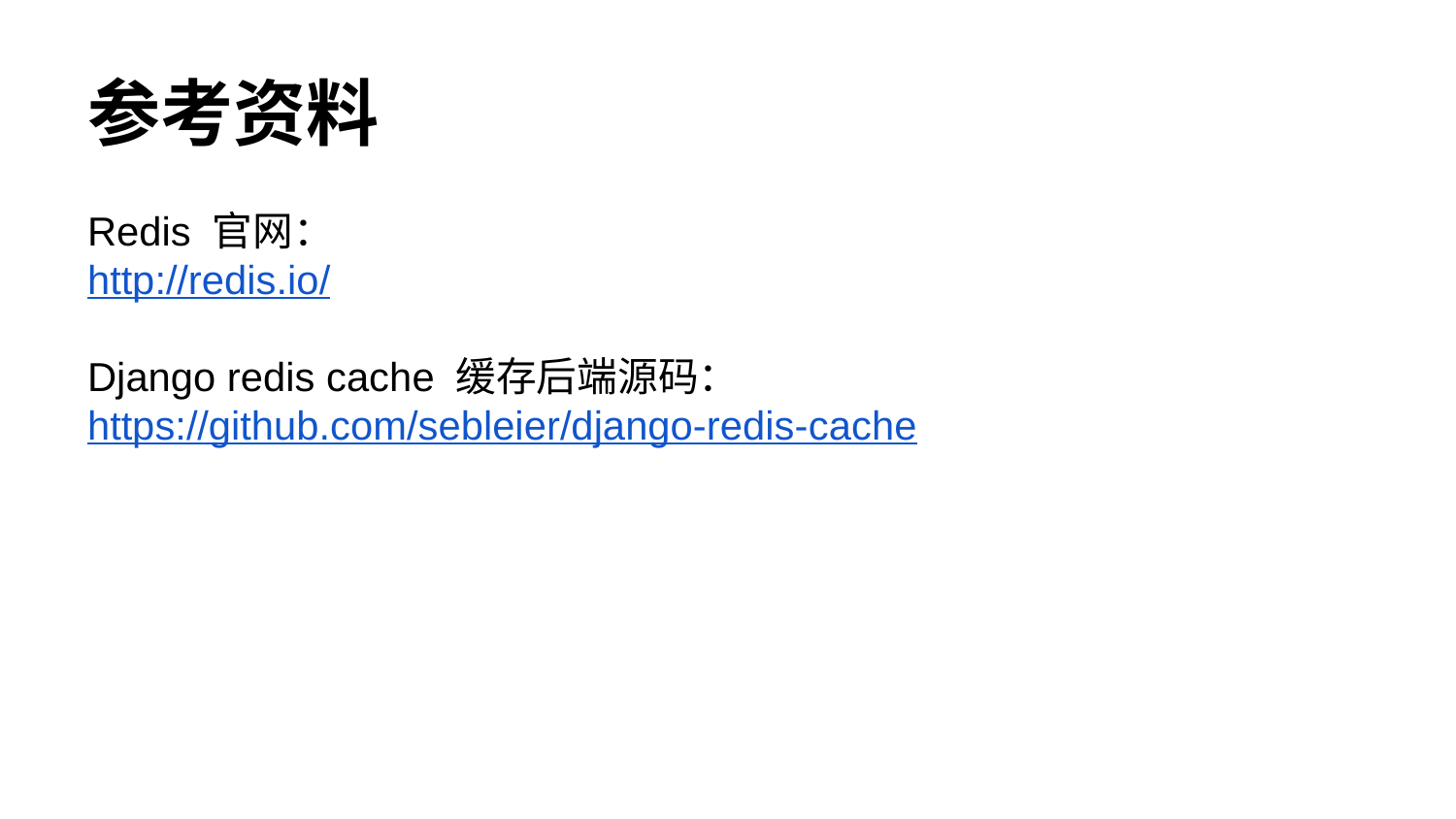

# 参考资料
Redis 官网：
http://redis.io/

Django redis cache 缓存后端源码：
https://github.com/sebleier/django-redis-cache